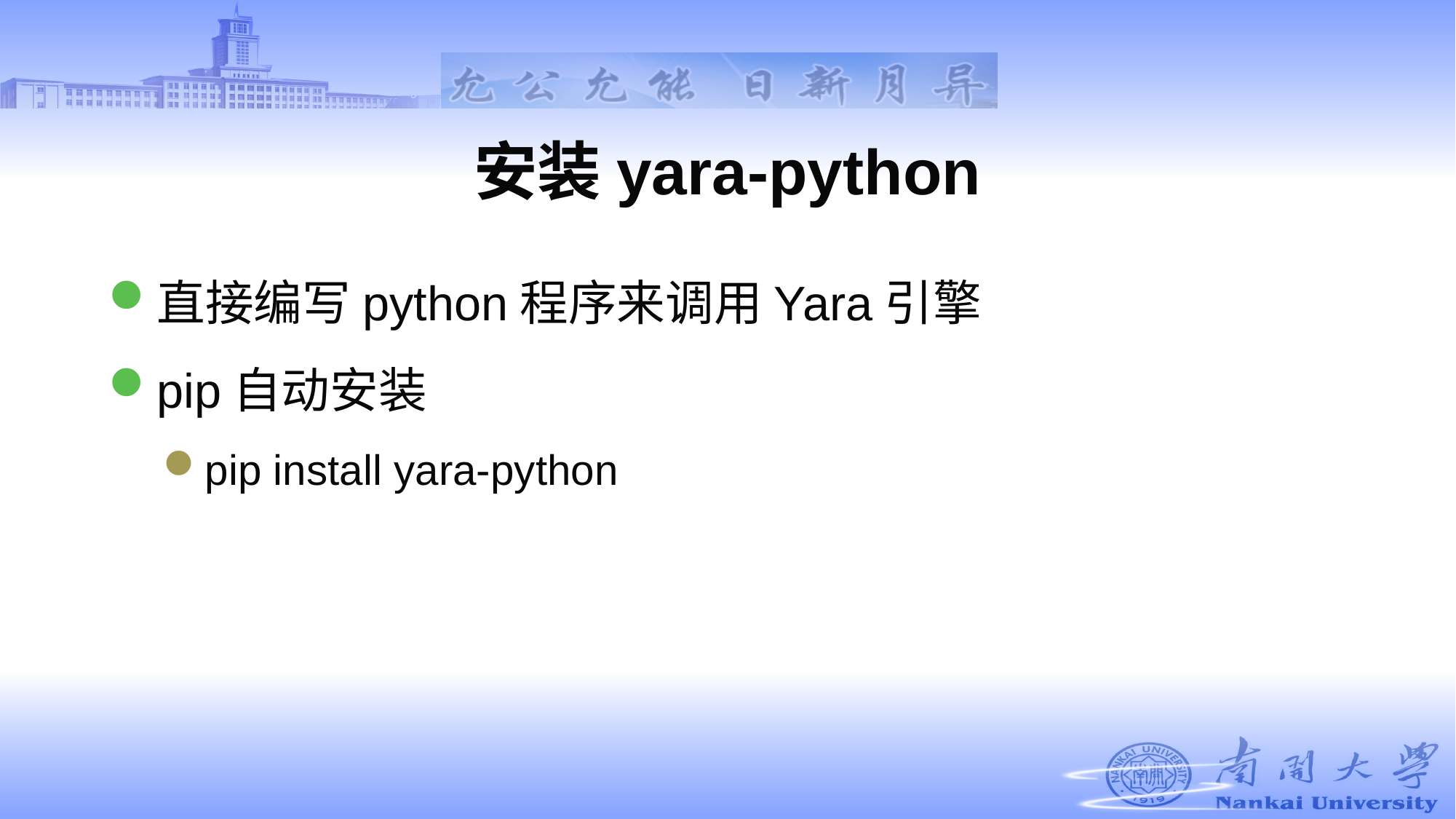

# 安装yara-python
直接编写python程序来调用Yara引擎
pip自动安装
pip install yara-python